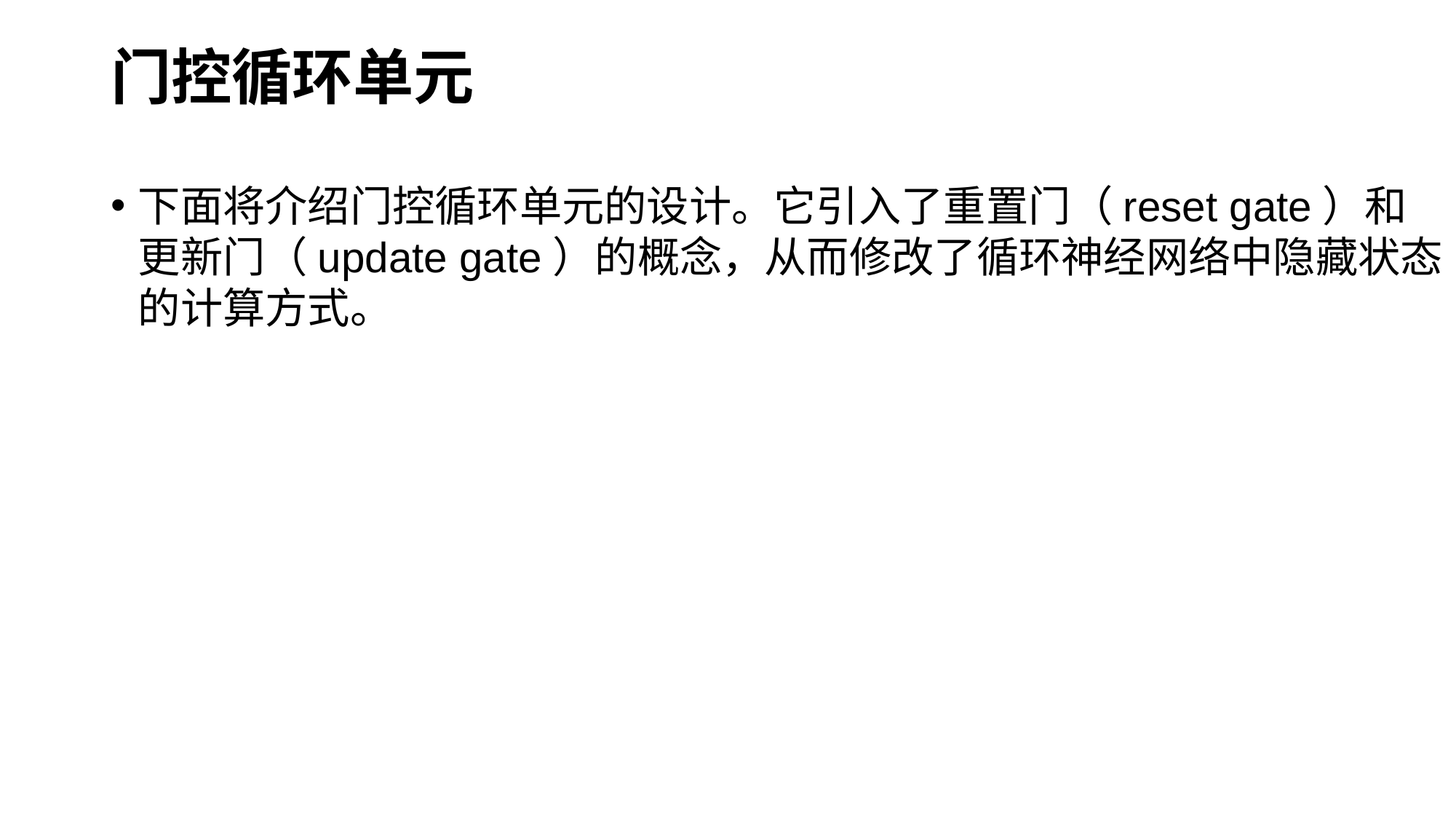

# 门控循环单元
下面将介绍门控循环单元的设计。它引入了重置门（reset gate）和更新门（update gate）的概念，从而修改了循环神经网络中隐藏状态的计算方式。